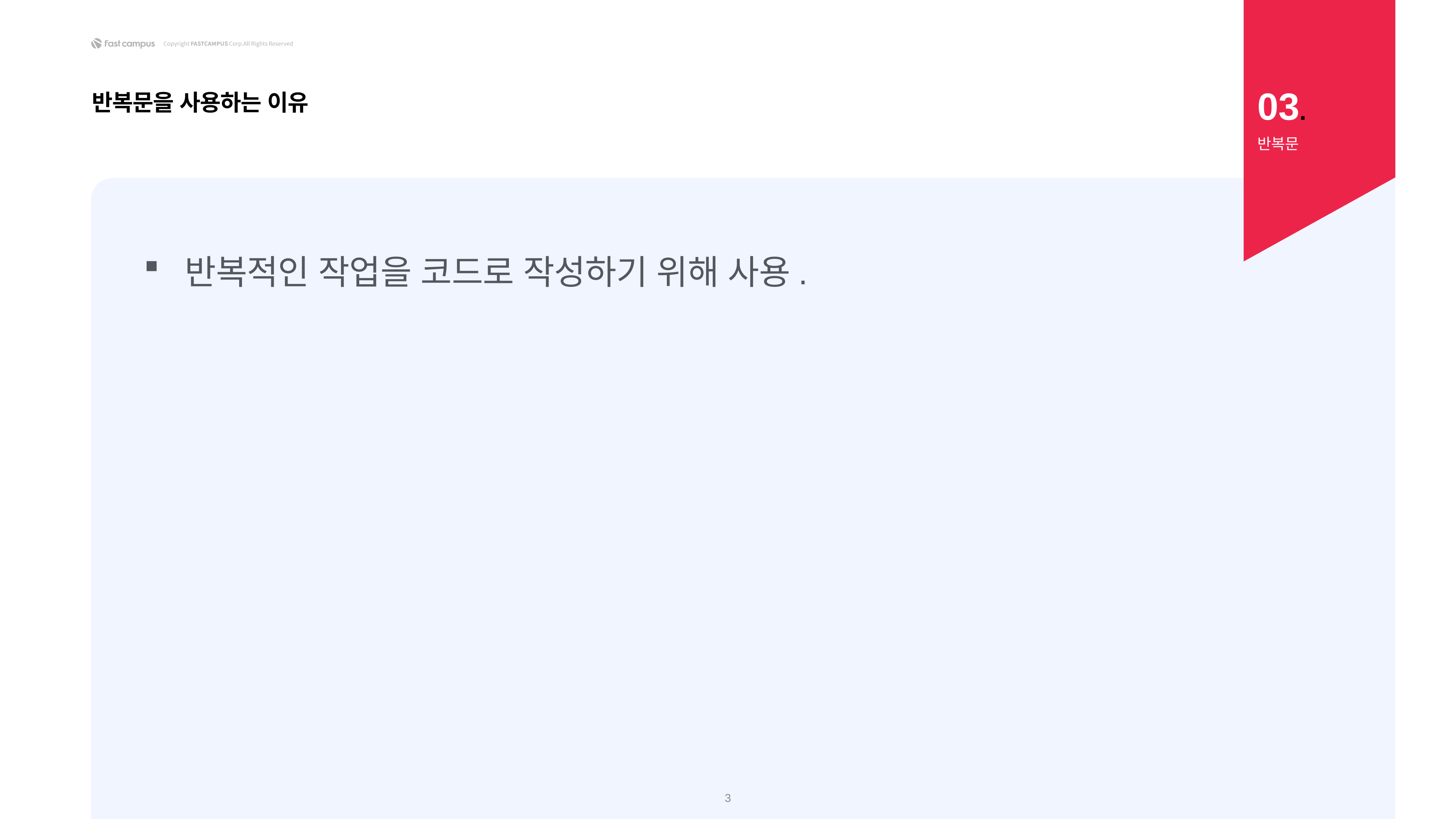

03.
반복문을 사용하는 이유
반복문
반복적인 작업을 코드로 작성하기 위해 사용.
3